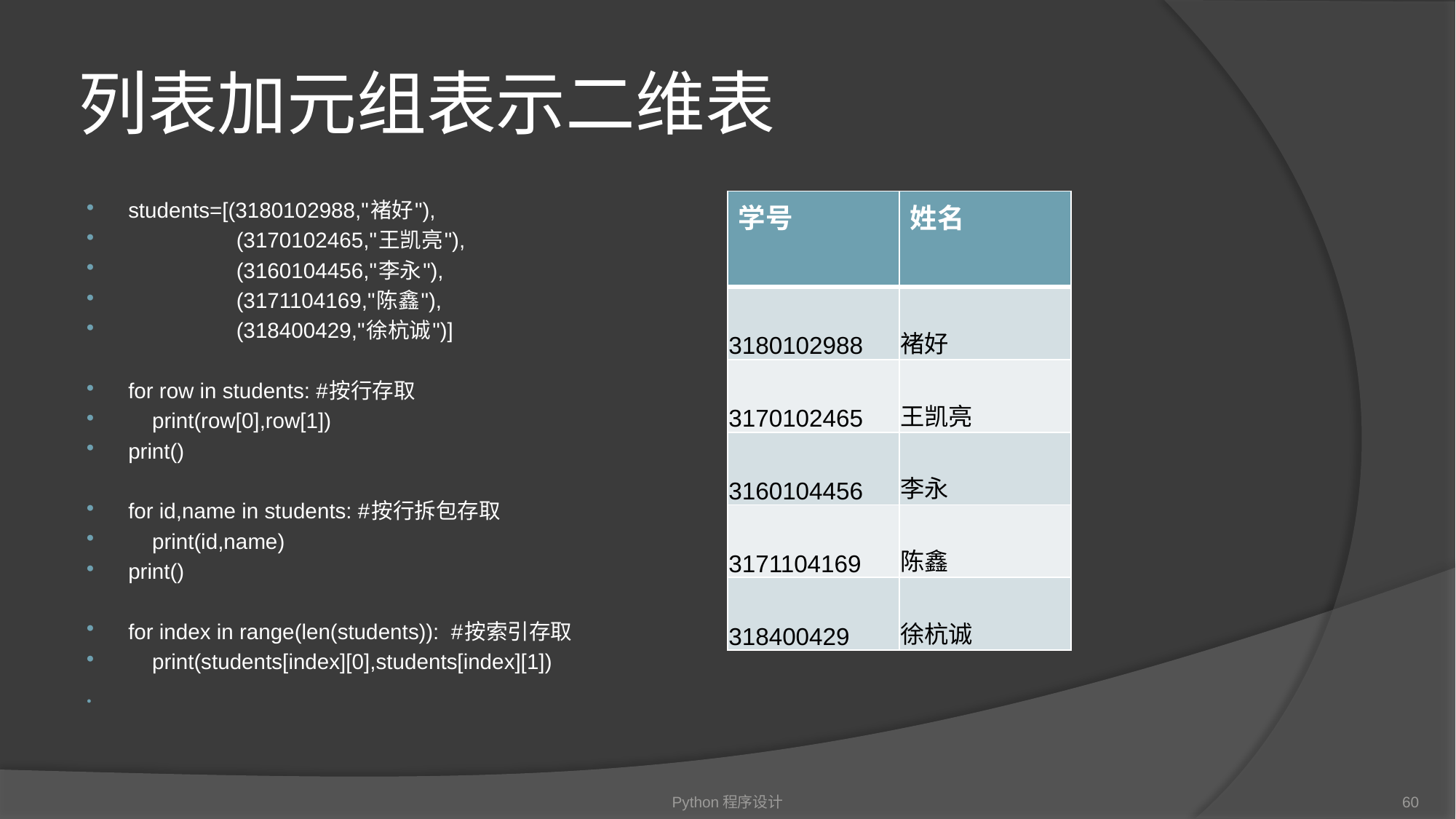

# 列表加元组表示二维表
| 学号 | 姓名 |
| --- | --- |
| 3180102988 | 褚好 |
| 3170102465 | 王凯亮 |
| 3160104456 | 李永 |
| 3171104169 | 陈鑫 |
| 318400429 | 徐杭诚 |
students=[(3180102988,"褚好"),
                  (3170102465,"王凯亮"),
                  (3160104456,"李永"),
                  (3171104169,"陈鑫"),
                  (318400429,"徐杭诚")]

for row in students: #按行存取
    print(row[0],row[1])
print()

for id,name in students: #按行拆包存取
    print(id,name)
print()

for index in range(len(students)):  #按索引存取
    print(students[index][0],students[index][1])

Python程序设计
60